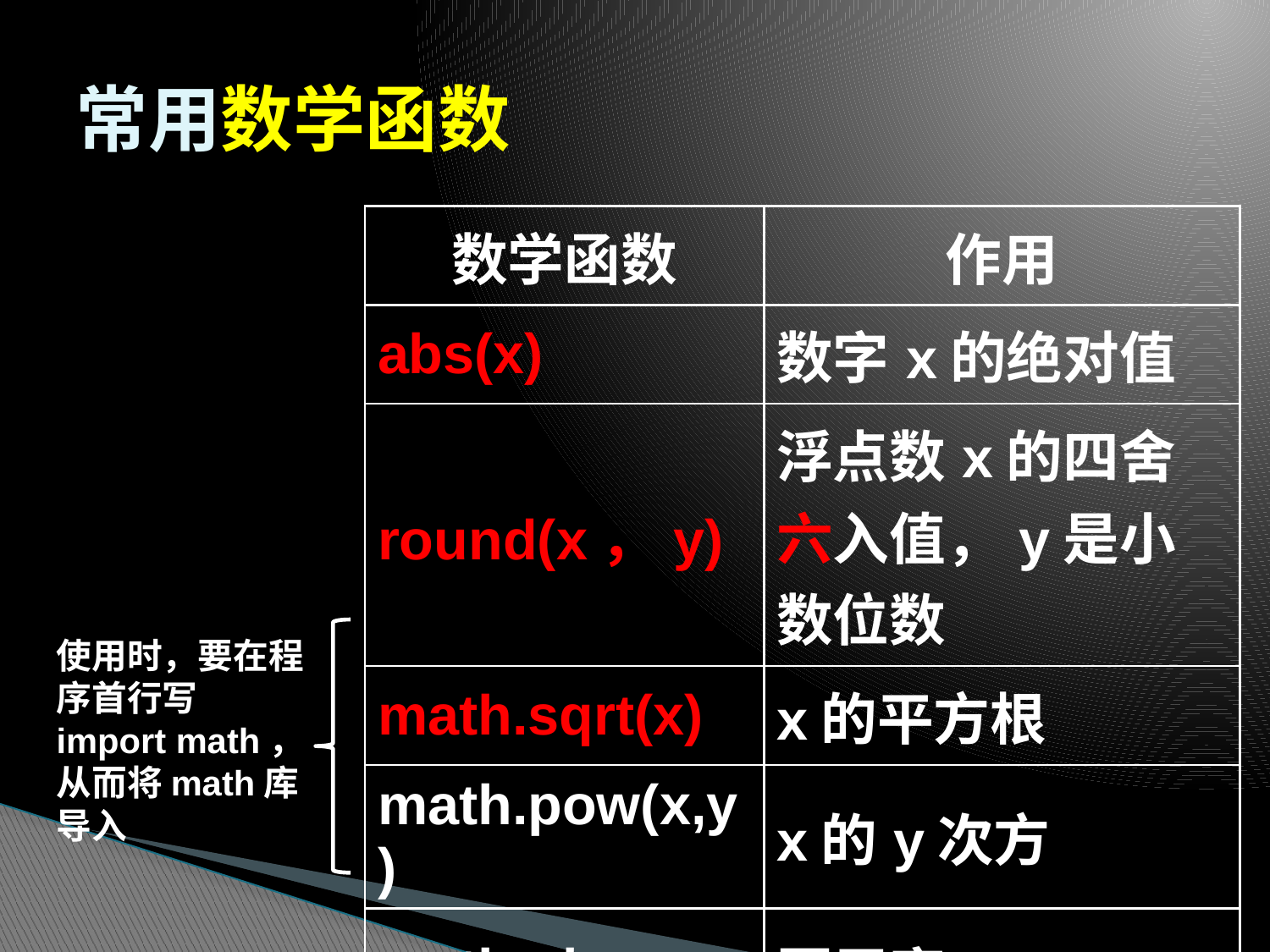

# 常用数学函数
| 数学函数 | 作用 |
| --- | --- |
| abs(x) | 数字x的绝对值 |
| round(x，y) | 浮点数x的四舍六入值，y是小数位数 |
| math.sqrt(x) | x的平方根 |
| math.pow(x,y) | x的y次方 |
| math.pi | 圆周率pi |

使用时，要在程序首行写import math，从而将math库导入